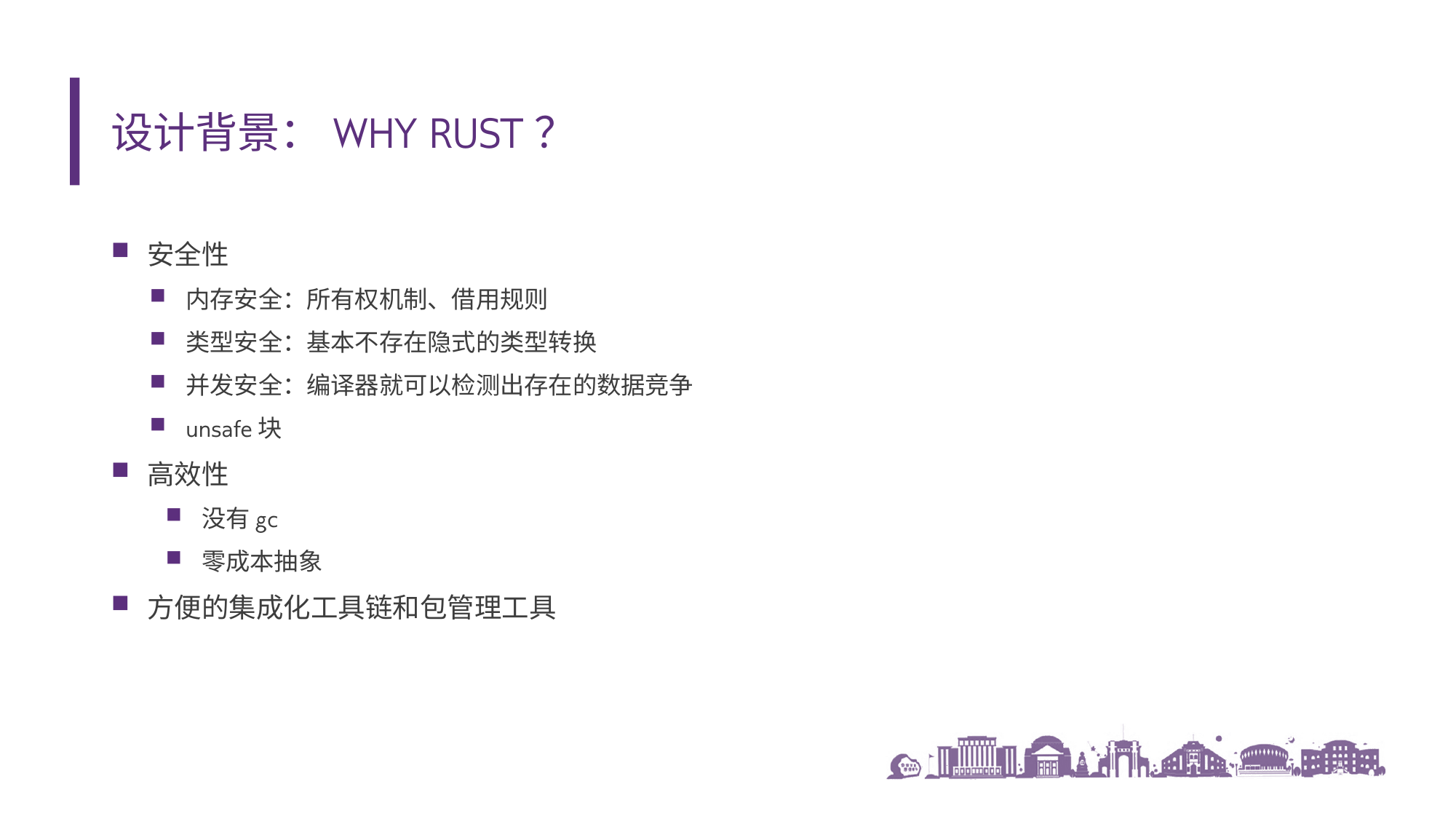

# 设计背景：why rust？
安全性
内存安全：所有权机制、借用规则
类型安全：基本不存在隐式的类型转换
并发安全：编译器就可以检测出存在的数据竞争
unsafe块
高效性
没有gc
零成本抽象
方便的集成化工具链和包管理工具